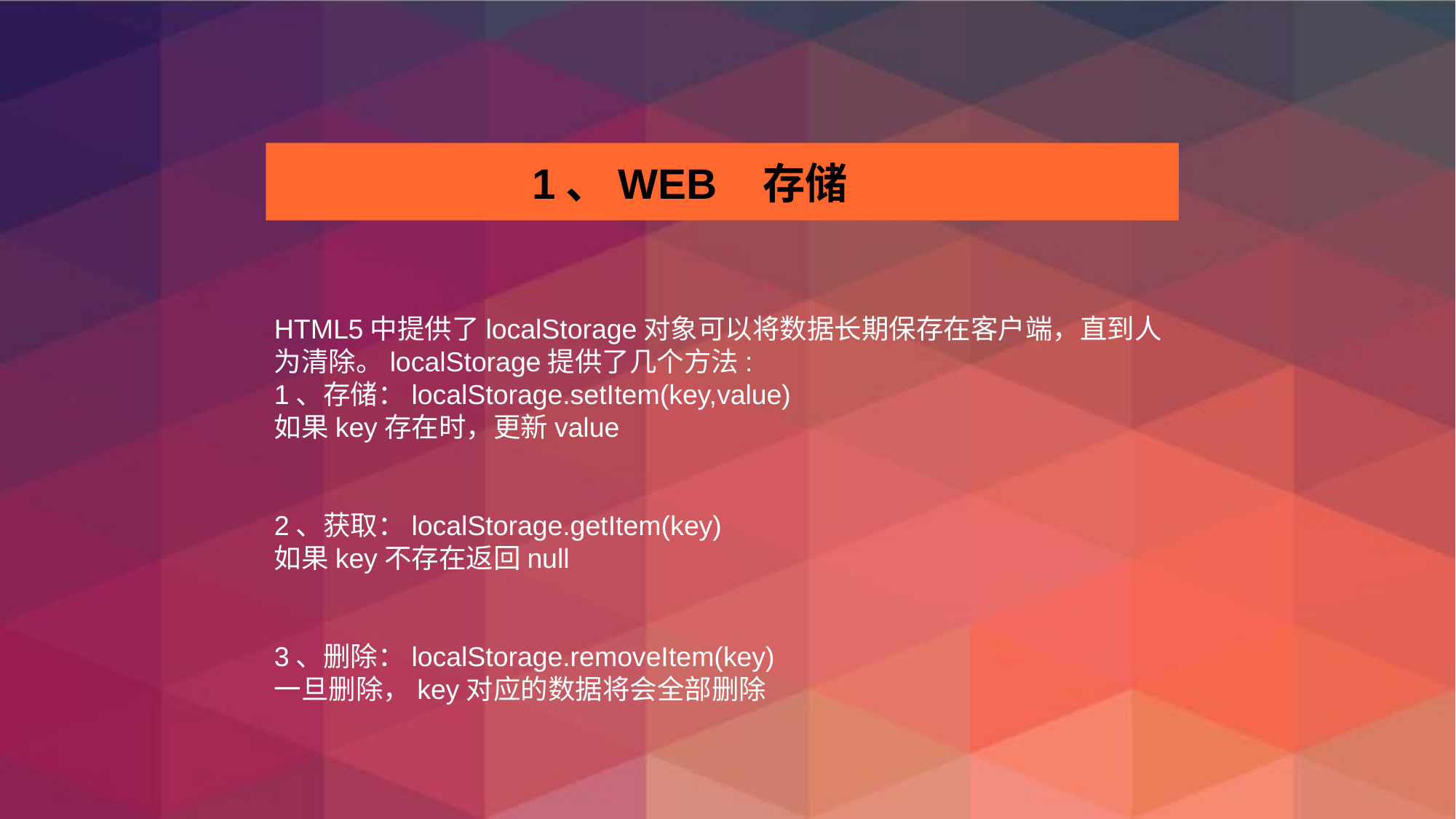

1、WEB   存储
HTML5中提供了localStorage对象可以将数据长期保存在客户端，直到人为清除。localStorage提供了几个方法:
1、存储：localStorage.setItem(key,value)
如果key存在时，更新value

2、获取：localStorage.getItem(key)
如果key不存在返回null

3、删除：localStorage.removeItem(key)
一旦删除，key对应的数据将会全部删除